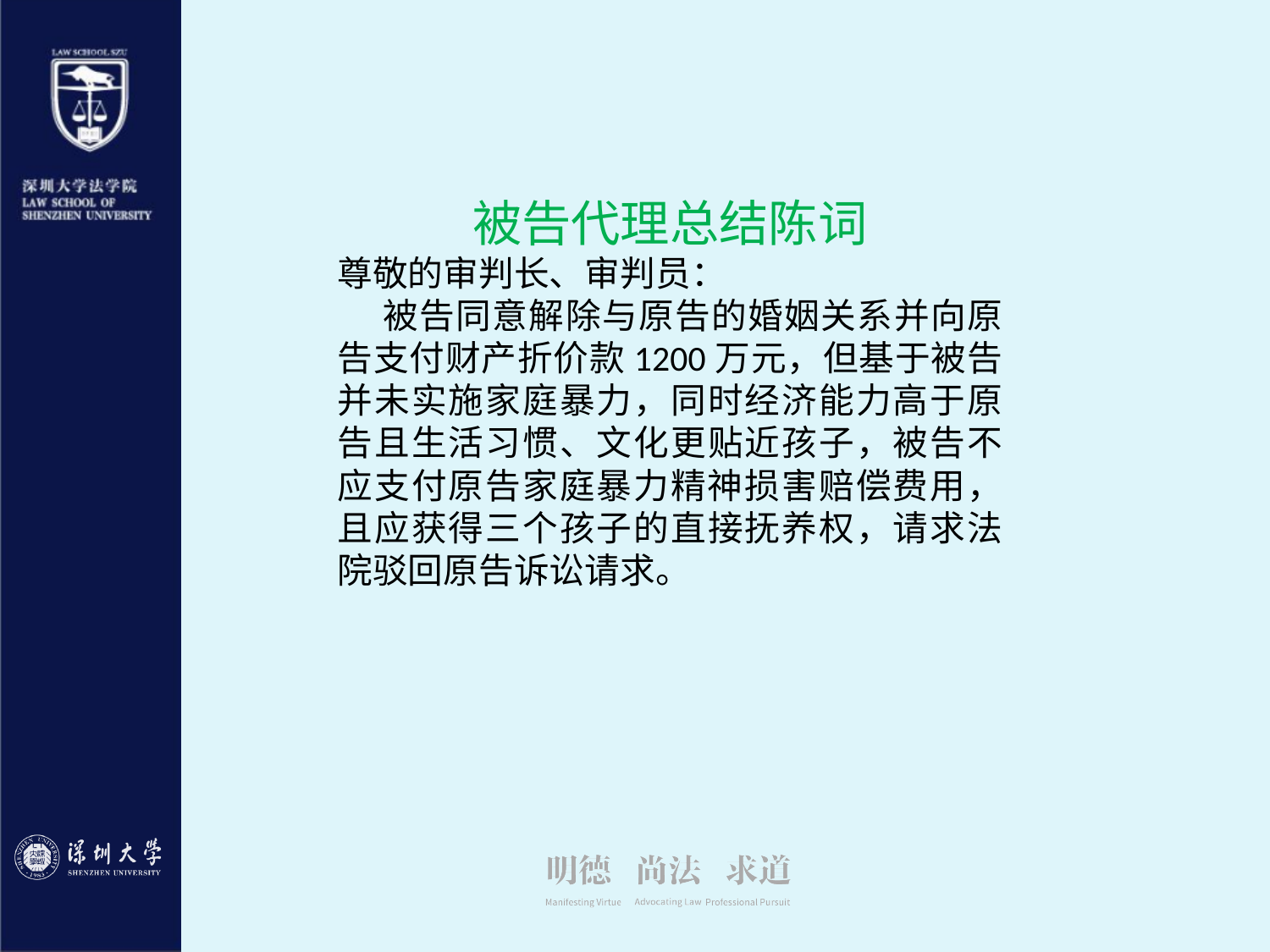

被告代理总结陈词
尊敬的审判长、审判员：
    被告同意解除与原告的婚姻关系并向原告支付财产折价款1200万元，但基于被告并未实施家庭暴力，同时经济能力高于原告且生活习惯、文化更贴近孩子，被告不应支付原告家庭暴力精神损害赔偿费用，且应获得三个孩子的直接抚养权，请求法院驳回原告诉讼请求。